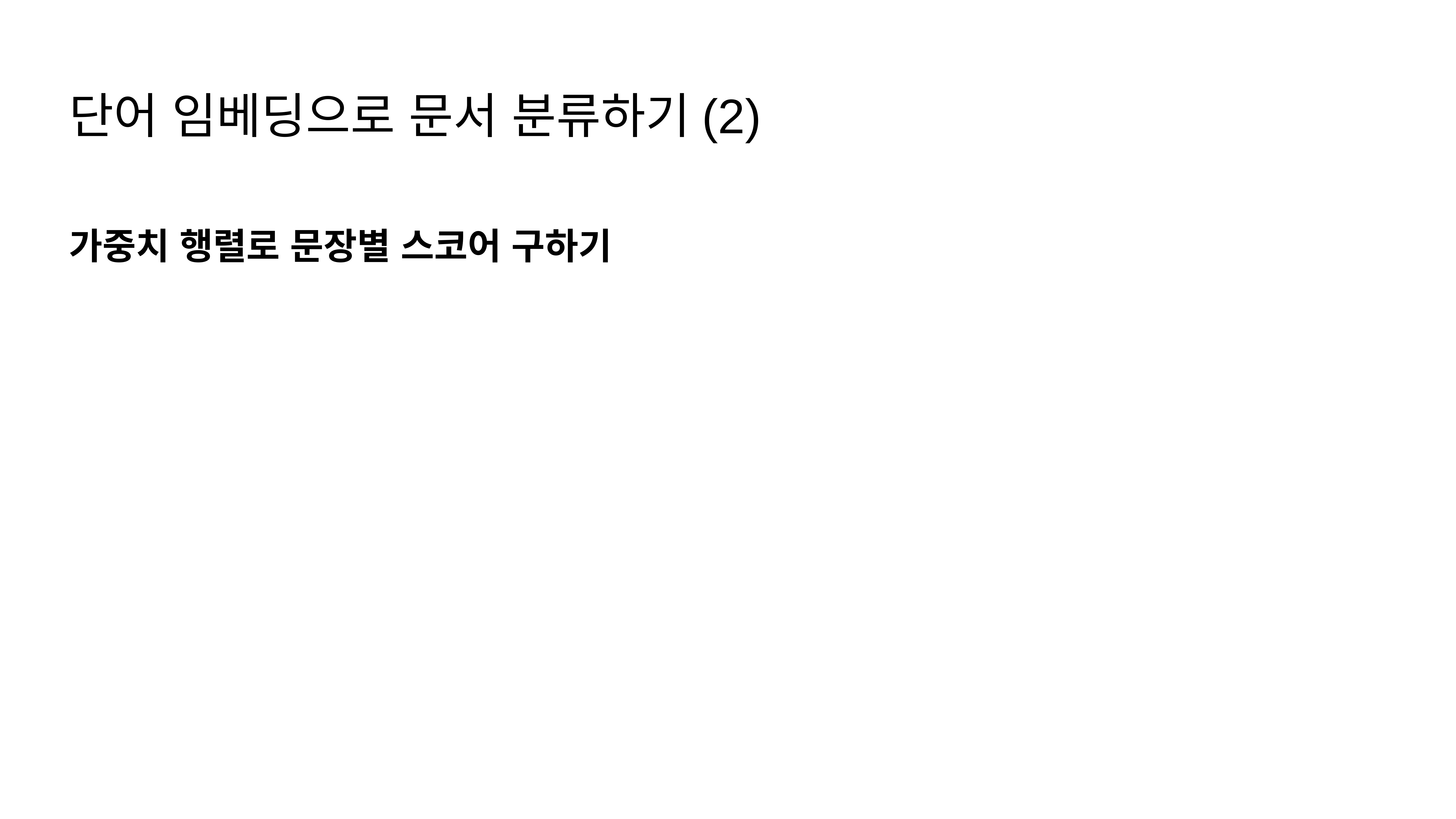

단어 임베딩으로 문서 분류하기(2)
가중치 행렬로 문장별 스코어 구하기